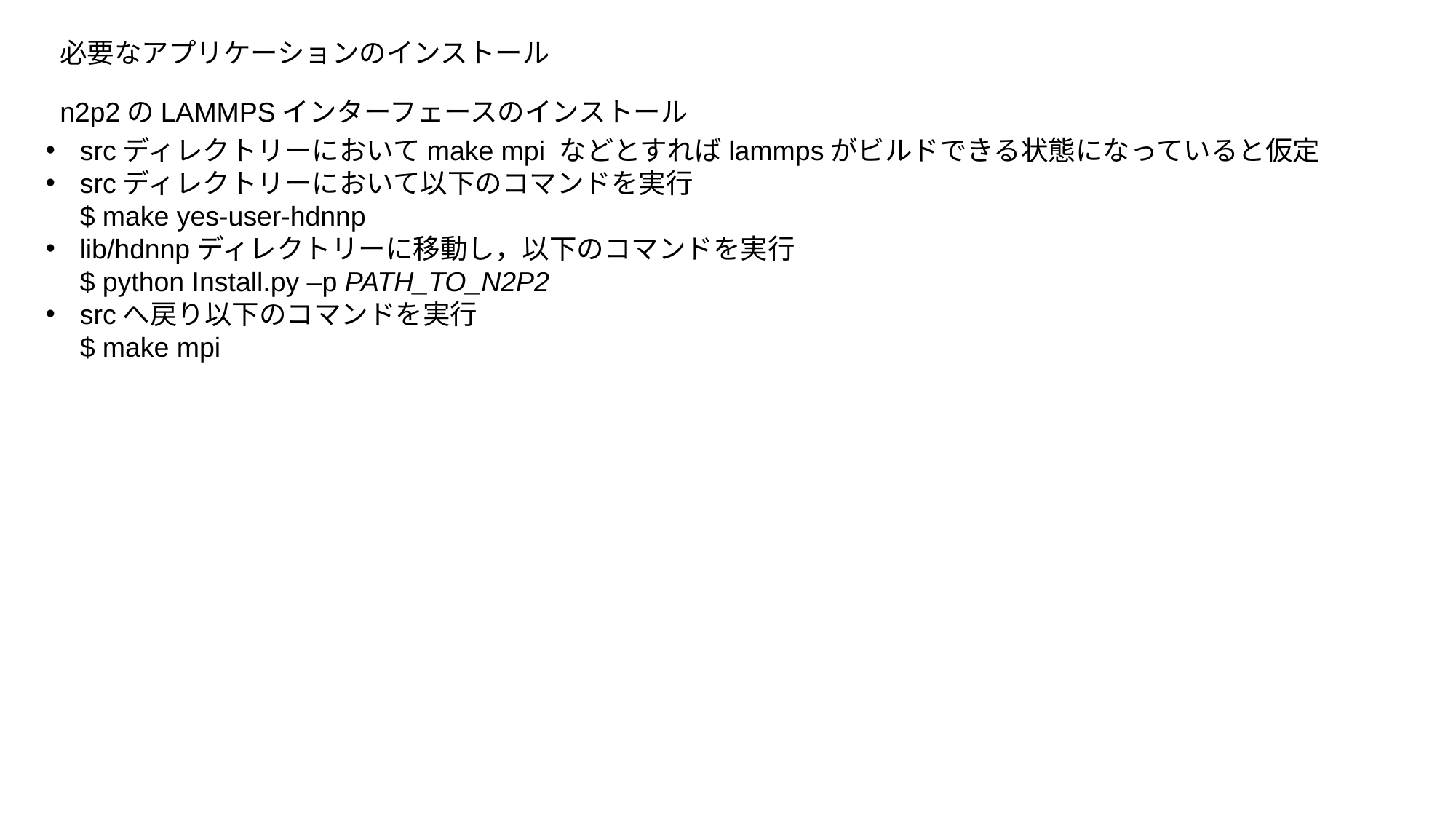

必要なアプリケーションのインストール
n2p2のLAMMPSインターフェースのインストール
srcディレクトリーにおいてmake mpi などとすればlammpsがビルドできる状態になっていると仮定
srcディレクトリーにおいて以下のコマンドを実行
$ make yes-user-hdnnp
lib/hdnnpディレクトリーに移動し，以下のコマンドを実行
$ python Install.py –p PATH_TO_N2P2
srcへ戻り以下のコマンドを実行
$ make mpi